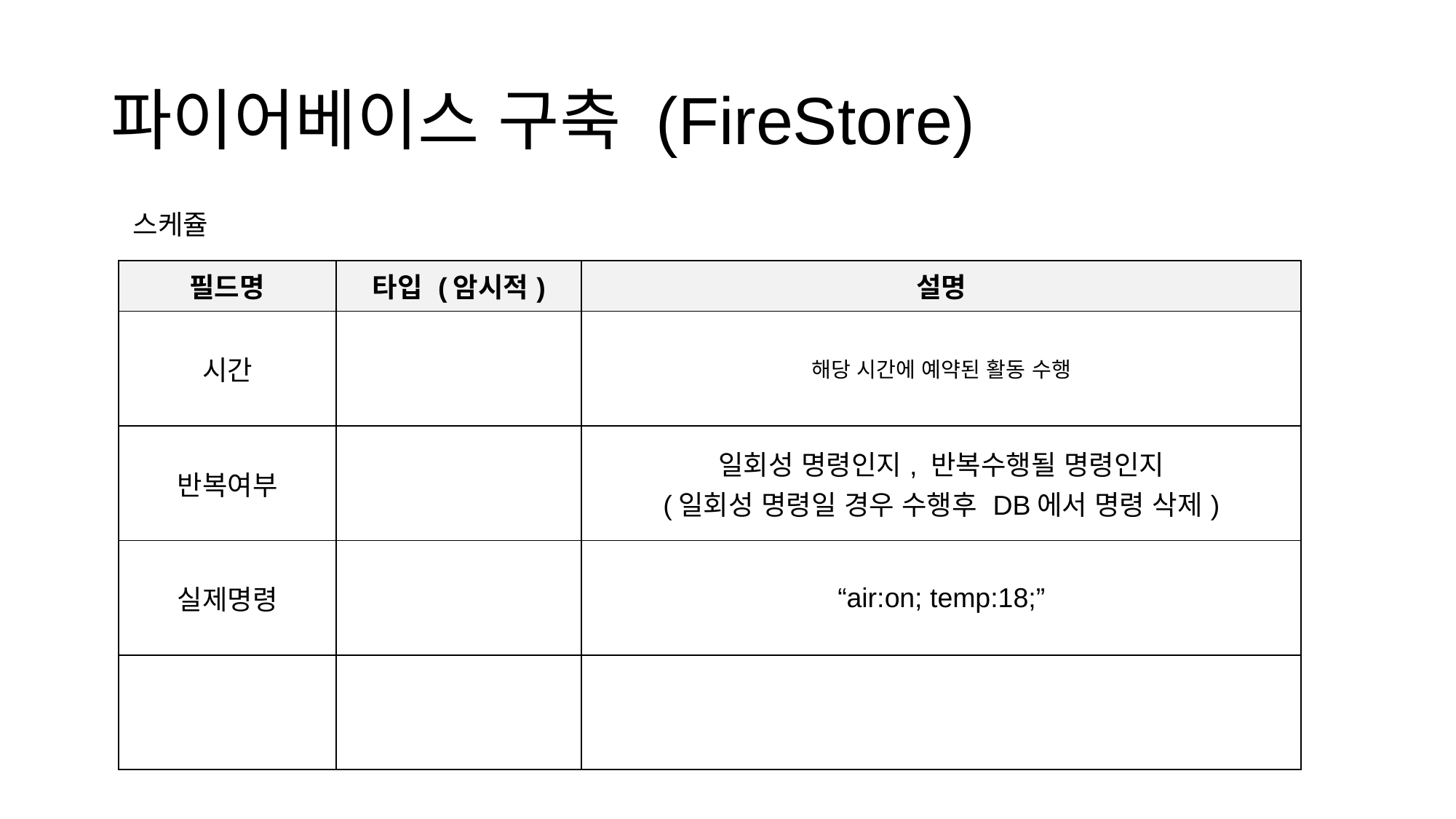

# 파이어베이스 구축 (FireStore)
스케쥴
| 필드명 | 타입 (암시적) | 설명 |
| --- | --- | --- |
| 시간 |  | 해당 시간에 예약된 활동 수행 |
| 반복여부 |  | 일회성 명령인지, 반복수행될 명령인지 (일회성 명령일 경우 수행후 DB에서 명령 삭제) |
| 실제명령 |  | “air:on; temp:18;” |
|  |  |  |